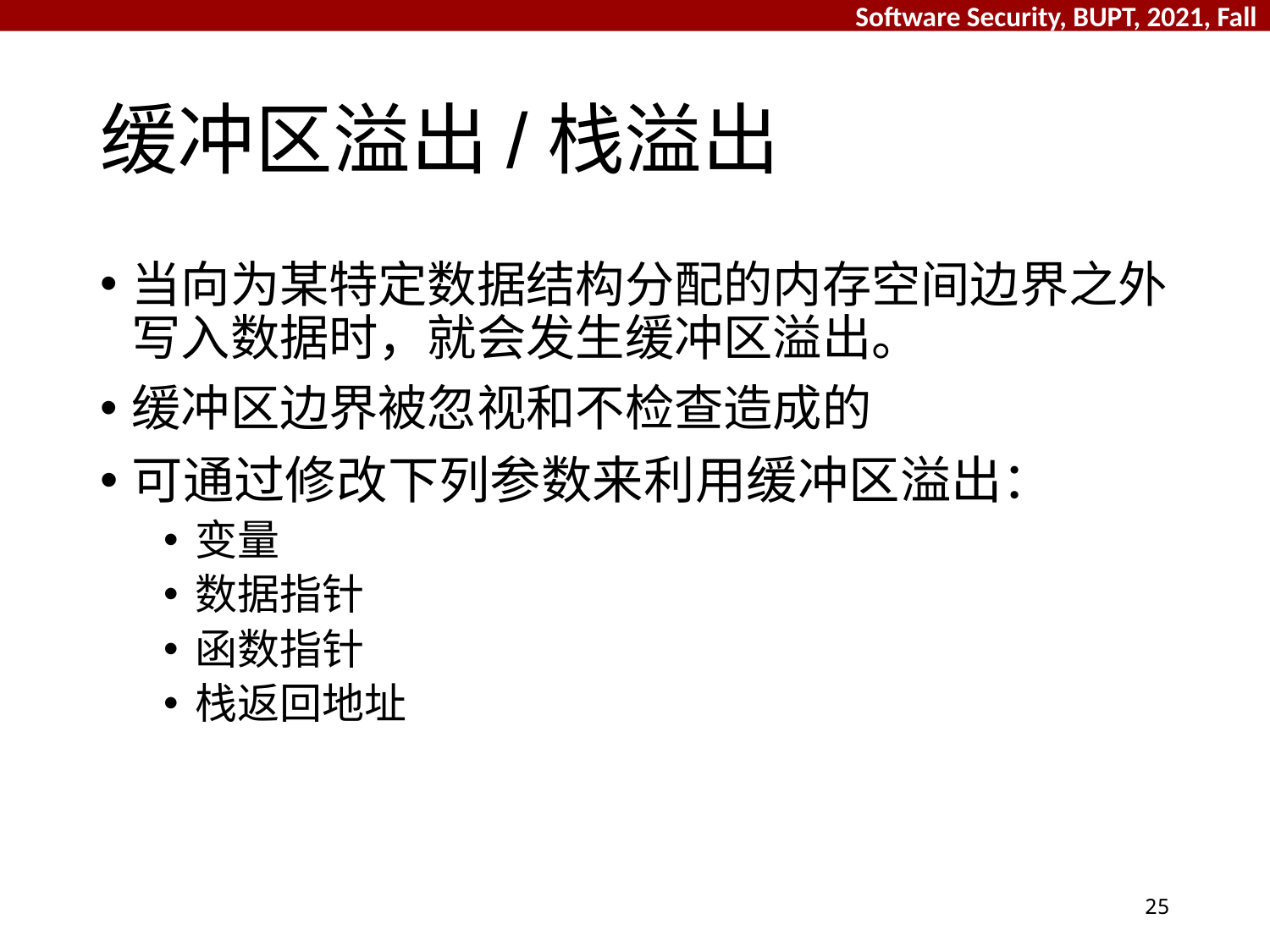

# 缓冲区溢出/栈溢出
当向为某特定数据结构分配的内存空间边界之外写入数据时，就会发生缓冲区溢出。
缓冲区边界被忽视和不检查造成的
可通过修改下列参数来利用缓冲区溢出：
变量
数据指针
函数指针
栈返回地址
25